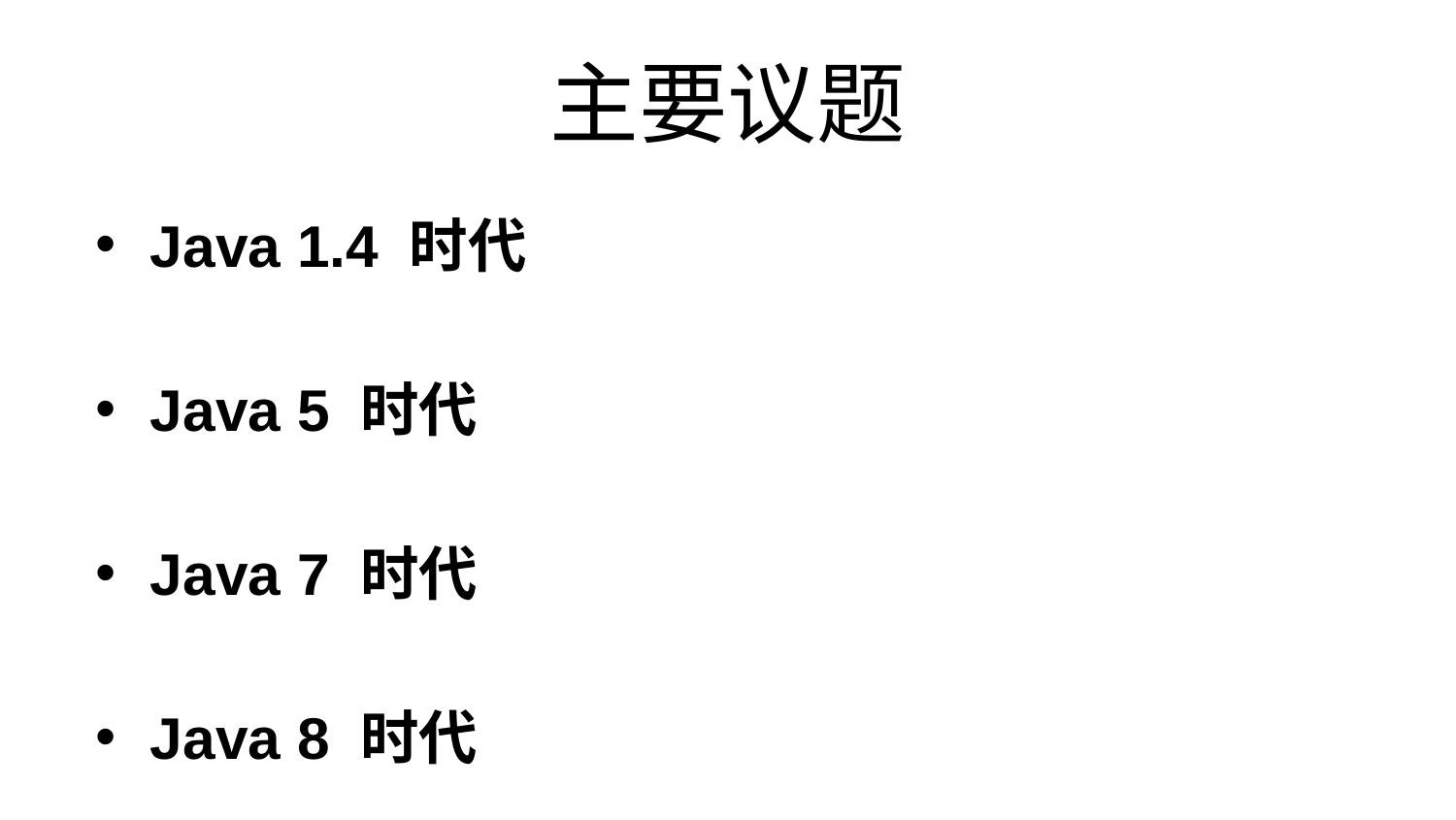

# 主要议题
Java 1.4 时代

Java 5 时代

Java 7 时代

Java 8 时代